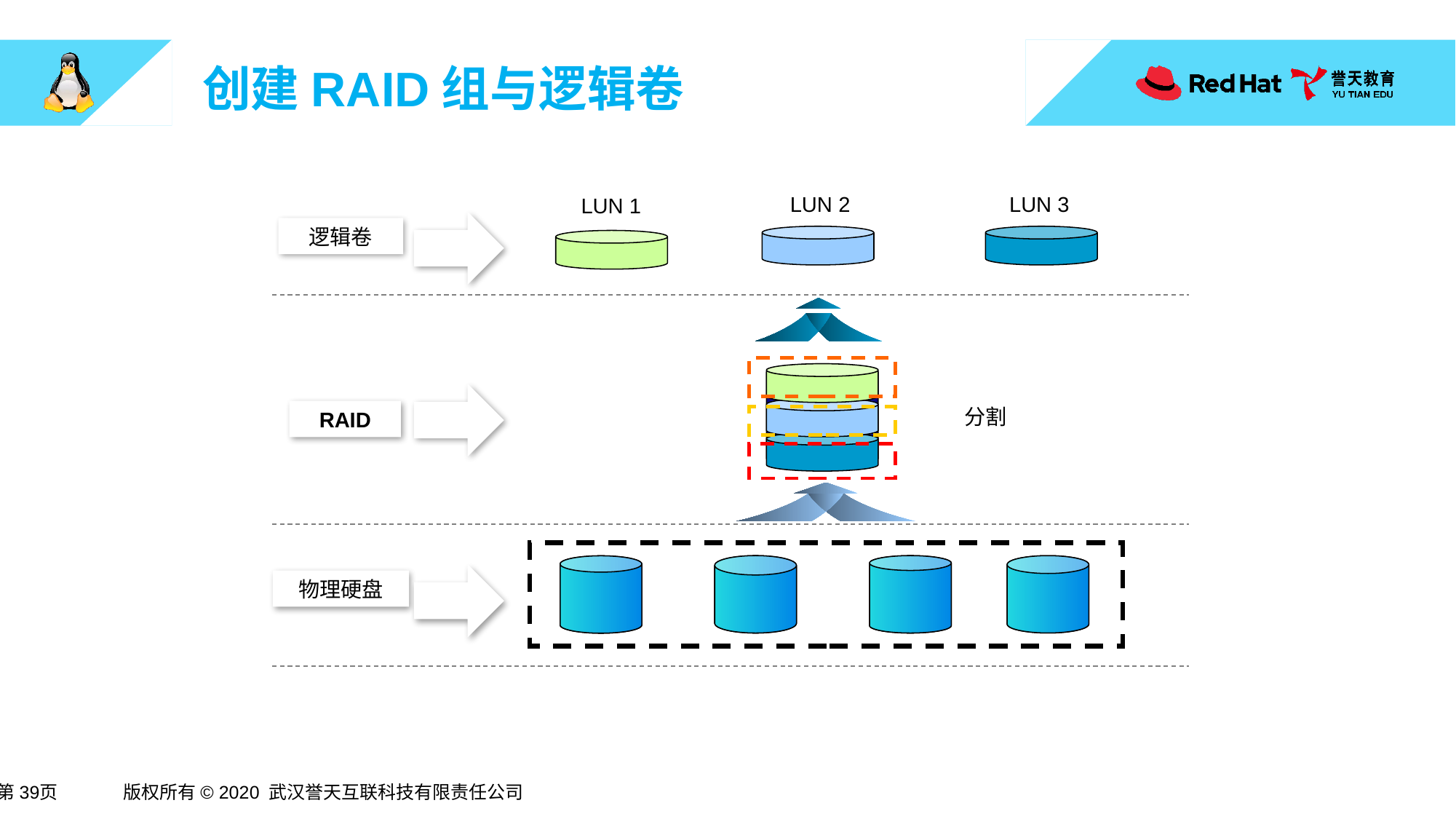

# 创建RAID组与逻辑卷
LUN 2
LUN 3
LUN 1

逻辑卷

分割
RAID

物理硬盘